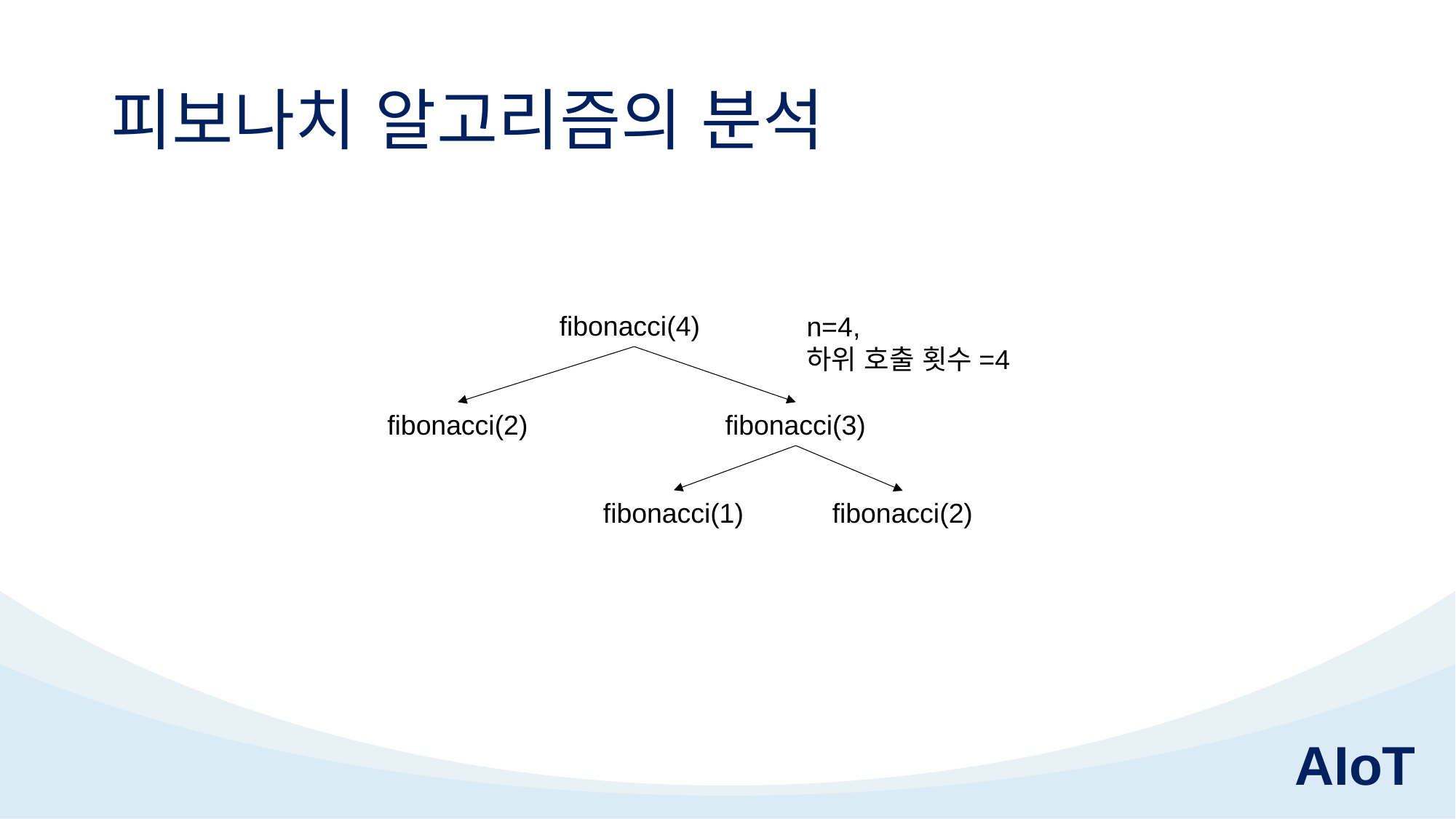

# 피보나치 알고리즘의 분석
fibonacci(4)
n=4,
하위 호출 횟수=4
fibonacci(2)
fibonacci(3)
fibonacci(1)
fibonacci(2)